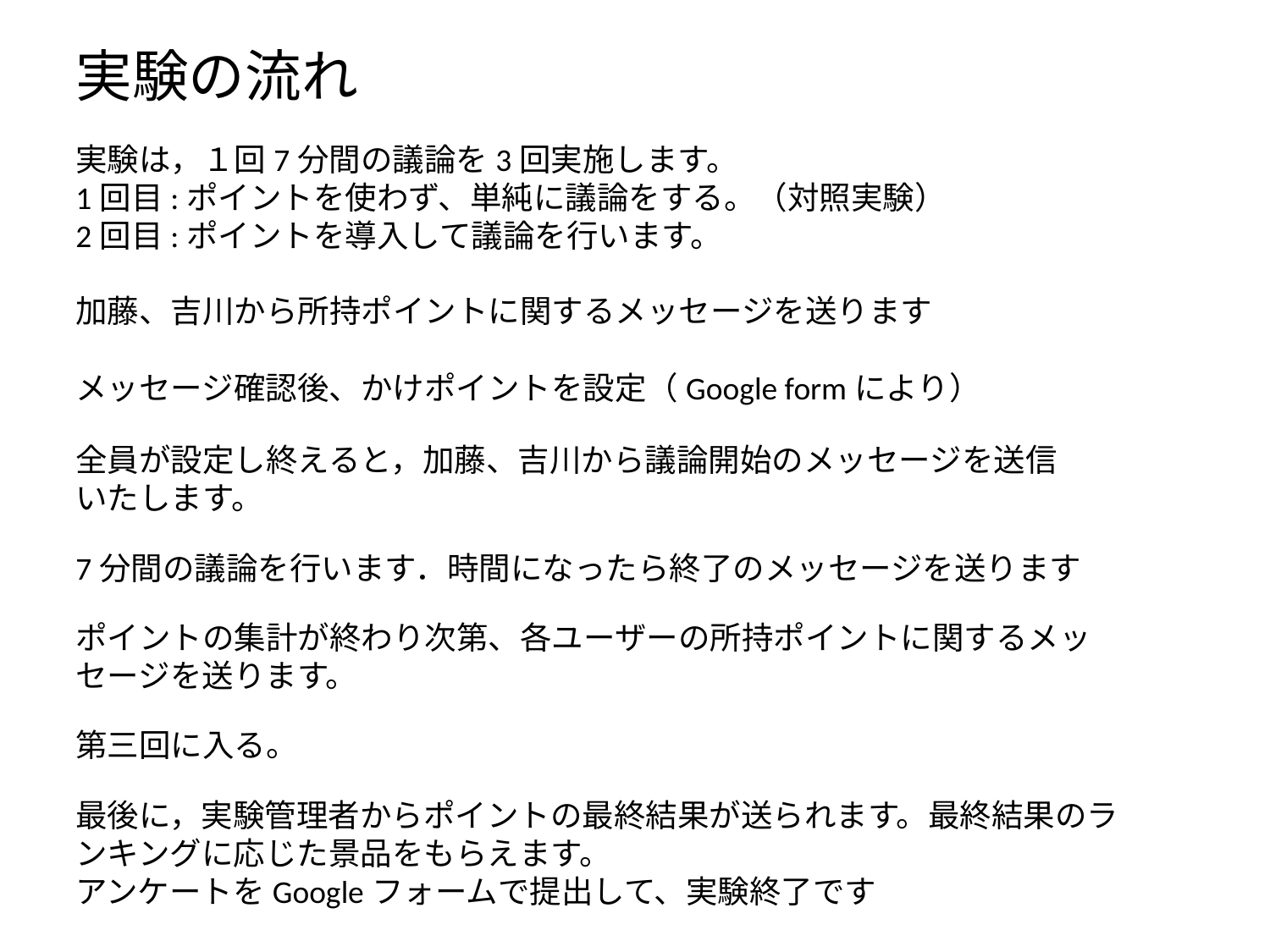

実験の流れ
実験は，１回7分間の議論を3回実施します。
1回目:ポイントを使わず、単純に議論をする。（対照実験）
2回目:ポイントを導入して議論を行います。
加藤、吉川から所持ポイントに関するメッセージを送ります
メッセージ確認後、かけポイントを設定（Google formにより）
全員が設定し終えると，加藤、吉川から議論開始のメッセージを送信いたします。
7分間の議論を行います．時間になったら終了のメッセージを送ります
ポイントの集計が終わり次第、各ユーザーの所持ポイントに関するメッセージを送ります。
第三回に入る。
最後に，実験管理者からポイントの最終結果が送られます。最終結果のラ
ンキングに応じた景品をもらえます。
アンケートをGoogleフォームで提出して、実験終了です